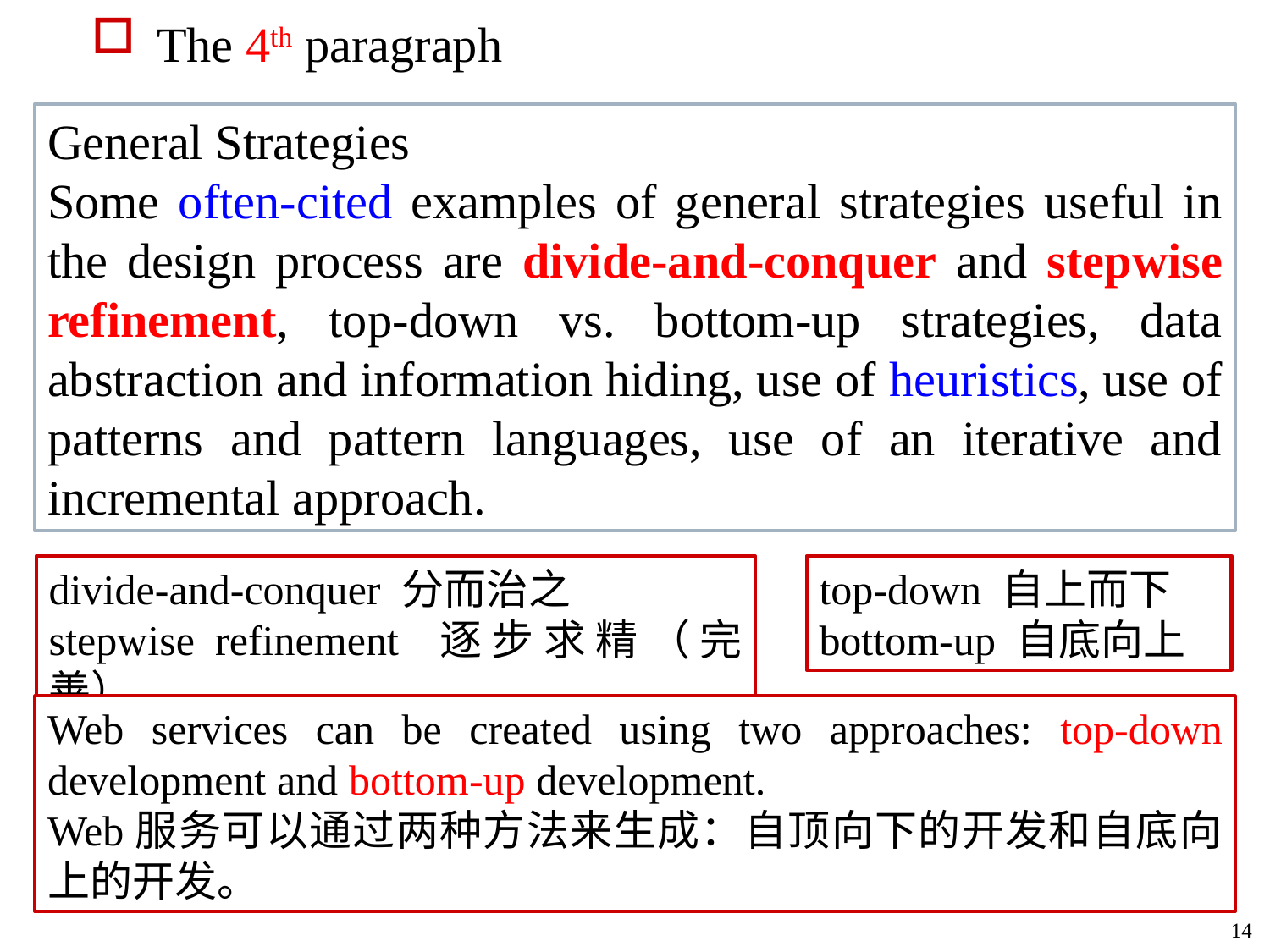

The 4th paragraph
General Strategies
Some often-cited examples of general strategies useful in the design process are divide-and-conquer and stepwise refinement, top-down vs. bottom-up strategies, data abstraction and information hiding, use of heuristics, use of patterns and pattern languages, use of an iterative and incremental approach.
divide-and-conquer 分而治之
stepwise refinement 逐步求精（完善）
top-down 自上而下
bottom-up 自底向上
Web services can be created using two approaches: top-down development and bottom-up development.
Web服务可以通过两种方法来生成：自顶向下的开发和自底向上的开发。
14